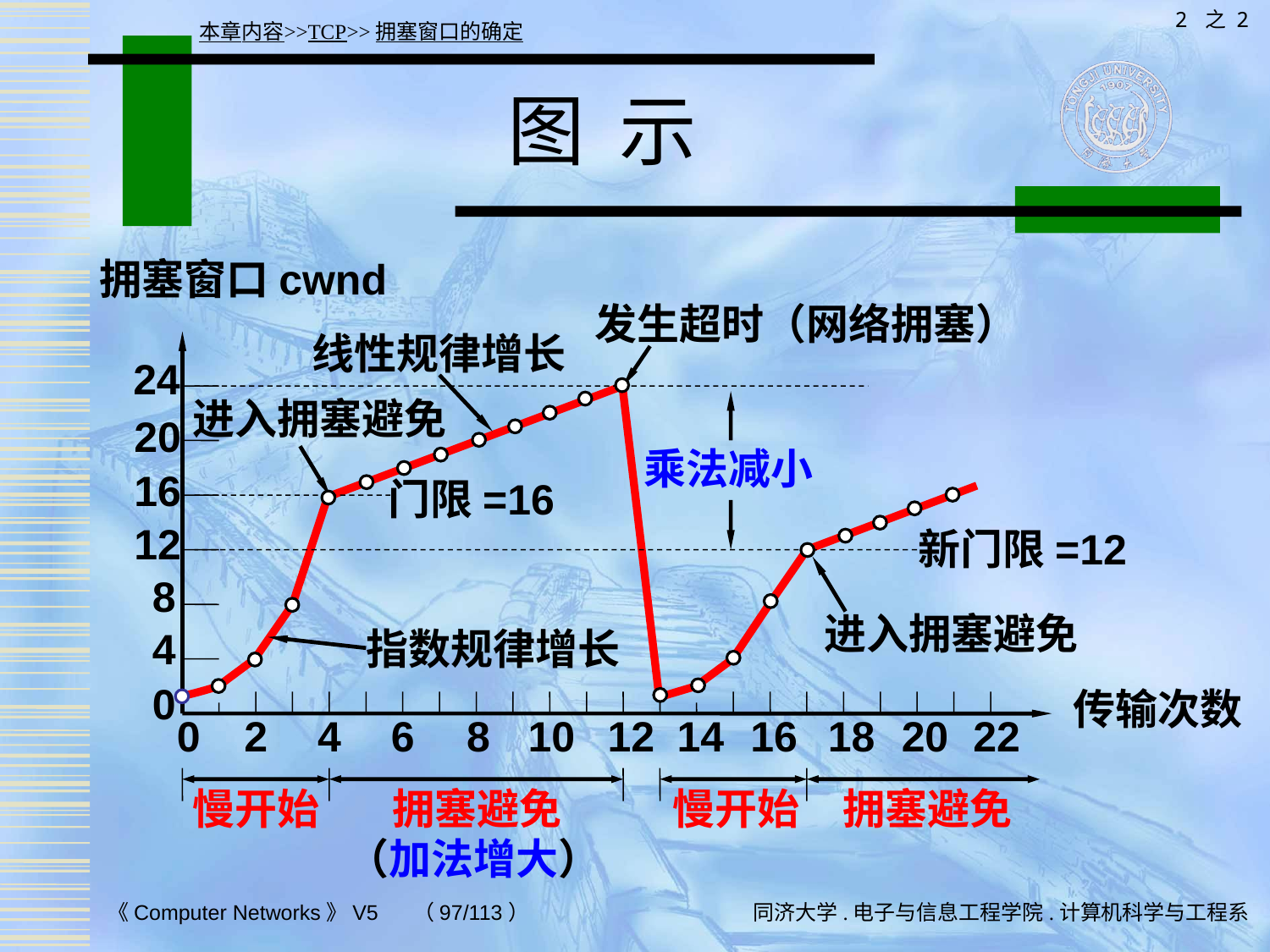

2 之 2
本章内容>>TCP>>拥塞窗口的确定
# 图  示
拥塞窗口cwnd
发生超时（网络拥塞）
线性规律增长

24

进入拥塞避免

20

乘法减小

16

门限=16

12

新门限=12

进入拥塞避免
8

指数规律增长
4

0
传输次数

0
2
4
6
8
10
12
14
16
18
20
22

慢开始
拥塞避免
慢开始
拥塞避免

（加法增大）